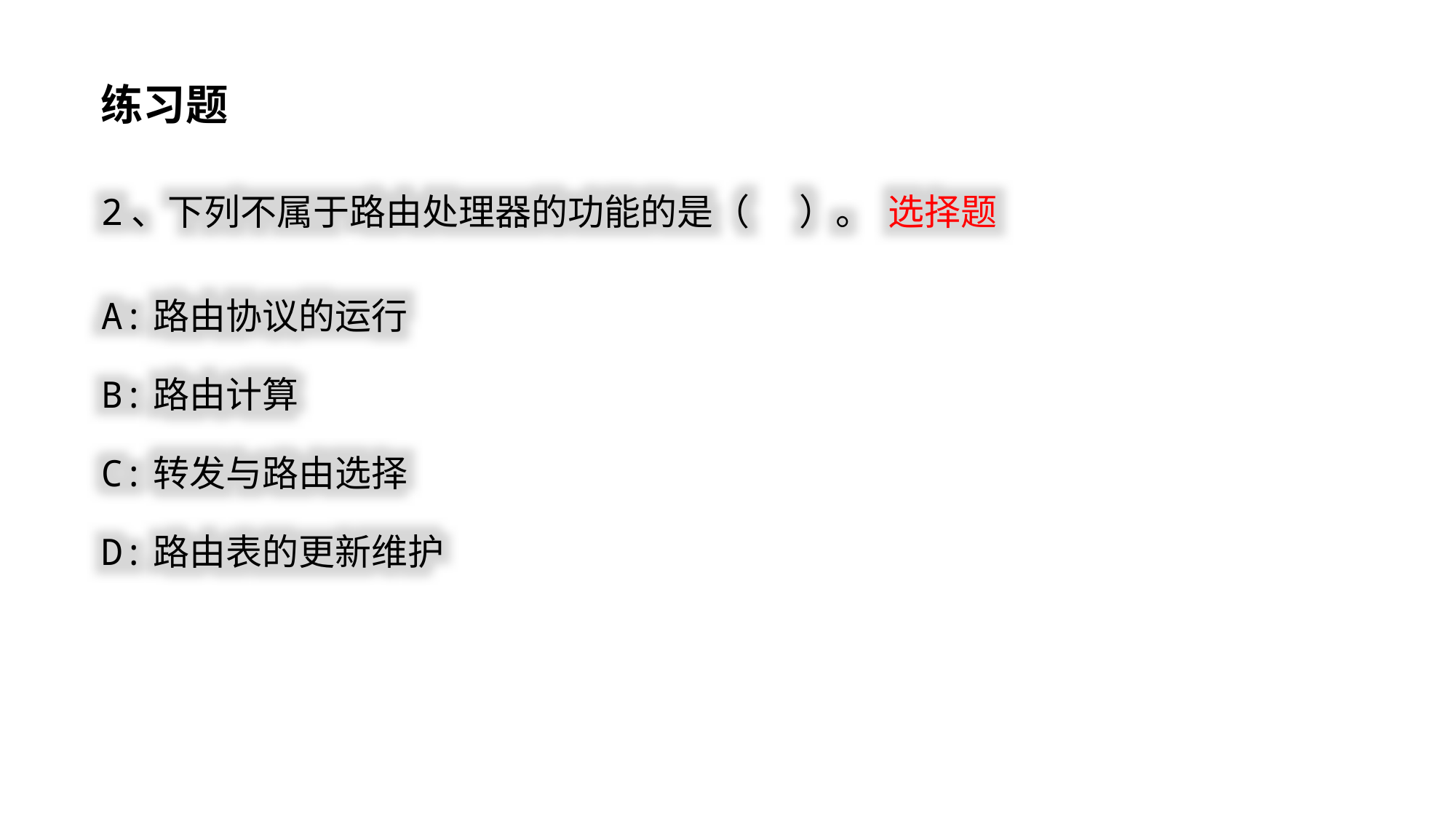

练习题
2、下列不属于路由处理器的功能的是（      ）。  选择题

A:路由协议的运行

B:路由计算

C:转发与路由选择

D:路由表的更新维护